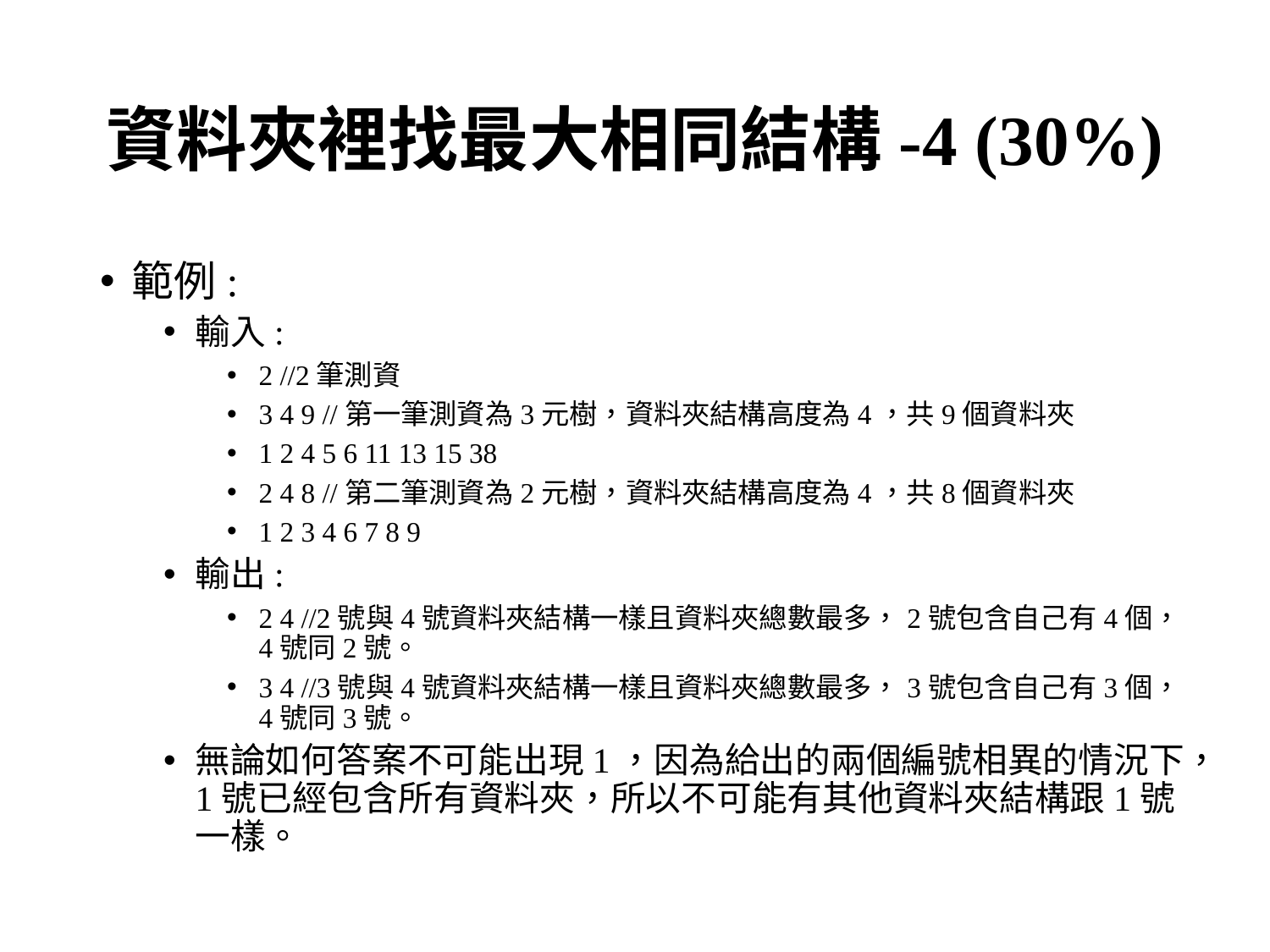

# 資料夾裡找最大相同結構-4 (30%)
範例:
輸入:
2 //2筆測資
3 4 9 //第一筆測資為3元樹，資料夾結構高度為4，共9個資料夾
1 2 4 5 6 11 13 15 38
2 4 8 //第二筆測資為2元樹，資料夾結構高度為4，共8個資料夾
1 2 3 4 6 7 8 9
輸出:
2 4 //2號與4號資料夾結構一樣且資料夾總數最多，2號包含自己有4個，4號同2號。
3 4 //3號與4號資料夾結構一樣且資料夾總數最多，3號包含自己有3個，4號同3號。
無論如何答案不可能出現1，因為給出的兩個編號相異的情況下，1號已經包含所有資料夾，所以不可能有其他資料夾結構跟1號一樣。